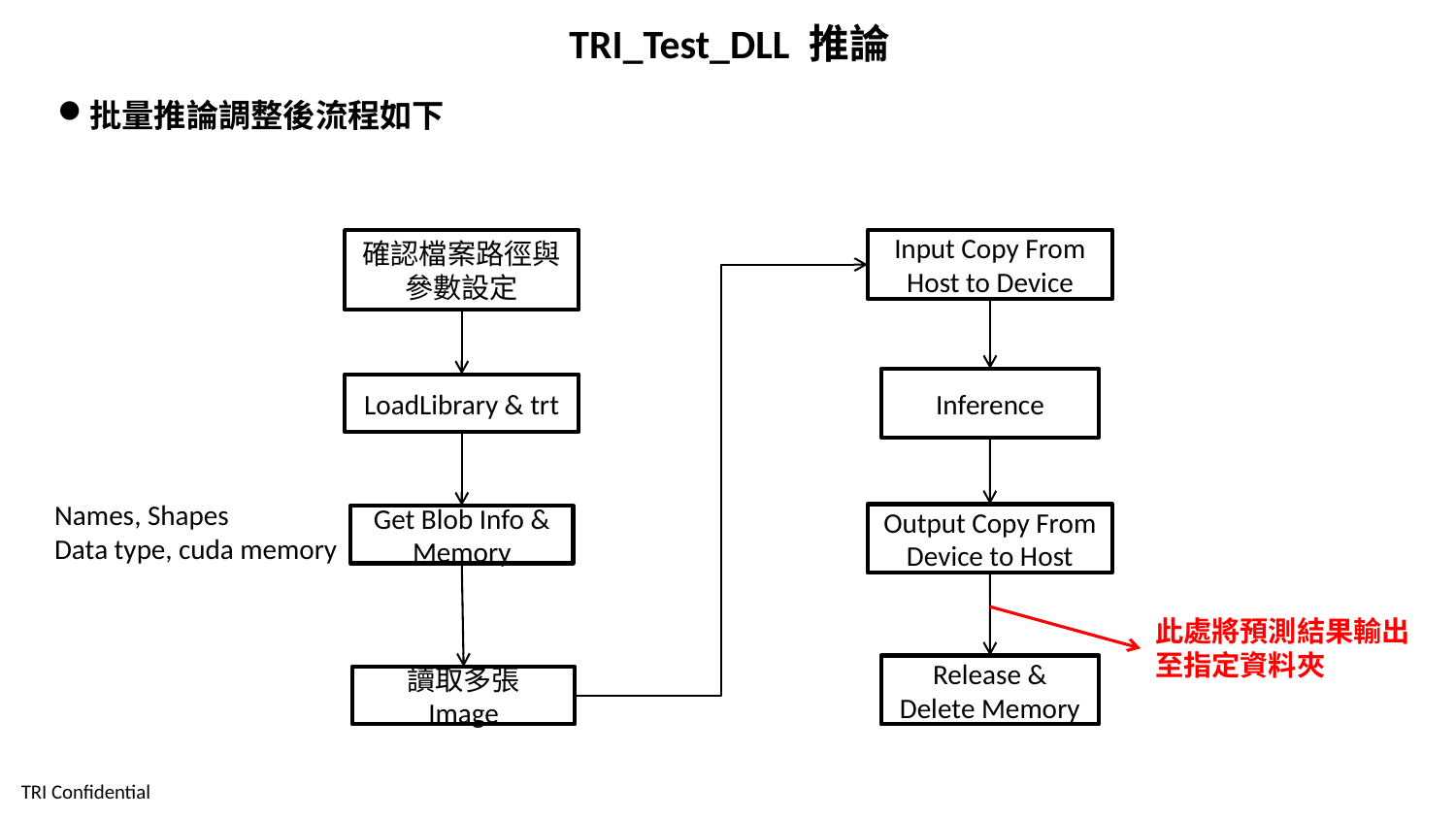

TRI_Test_DLL 推論
批量推論調整後流程如下

Input Copy From Host to Device
確認檔案路徑與參數設定
Inference
LoadLibrary & trt
Names, Shapes
Data type, cuda memory
Output Copy From Device to Host
Get Blob Info & Memory
此處將預測結果輸出至指定資料夾
Release & Delete Memory
讀取多張 Image
26
TRI Confidential